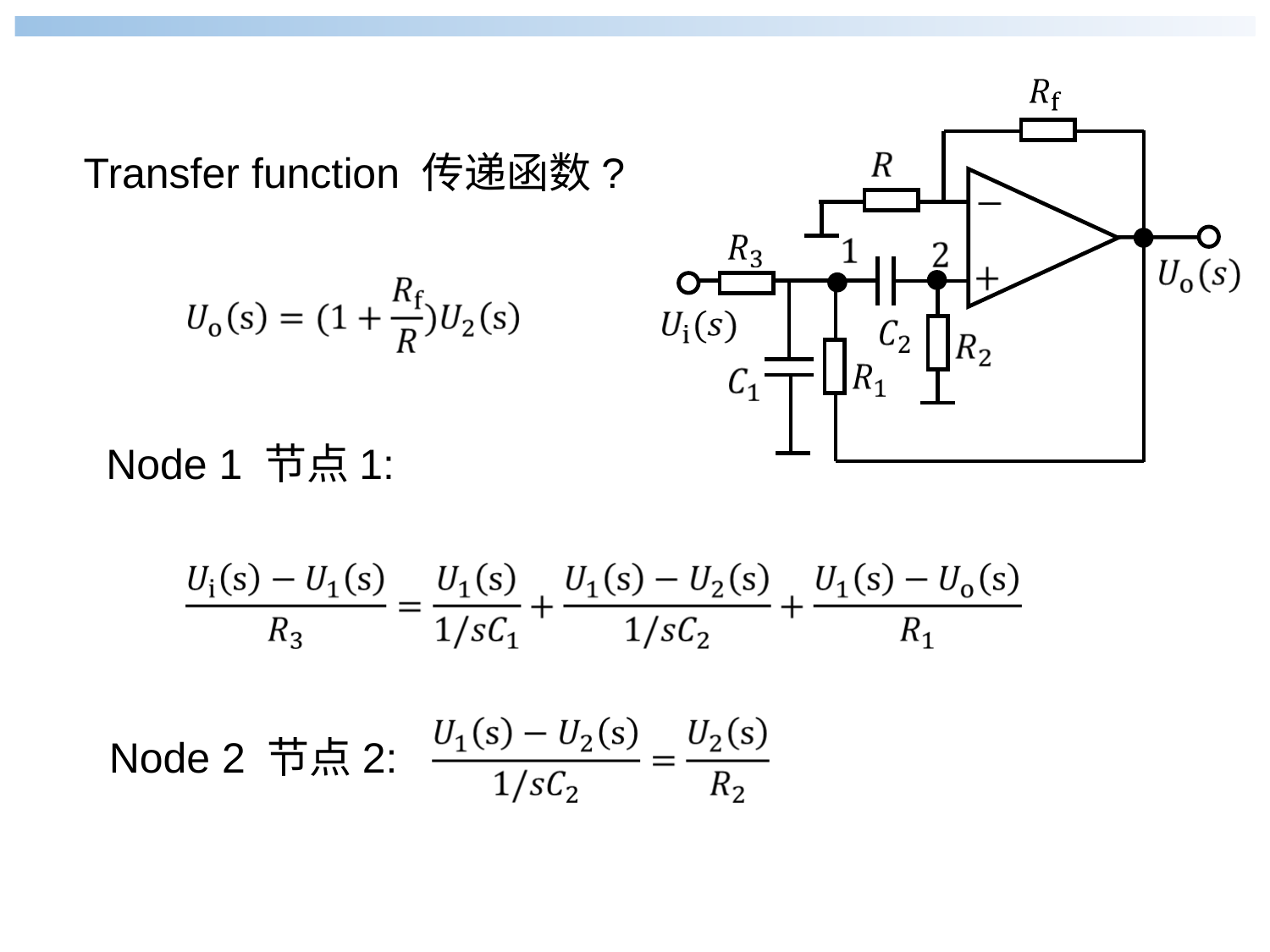

Transfer function 传递函数?

Node 1 节点1:

Node 2 节点2: